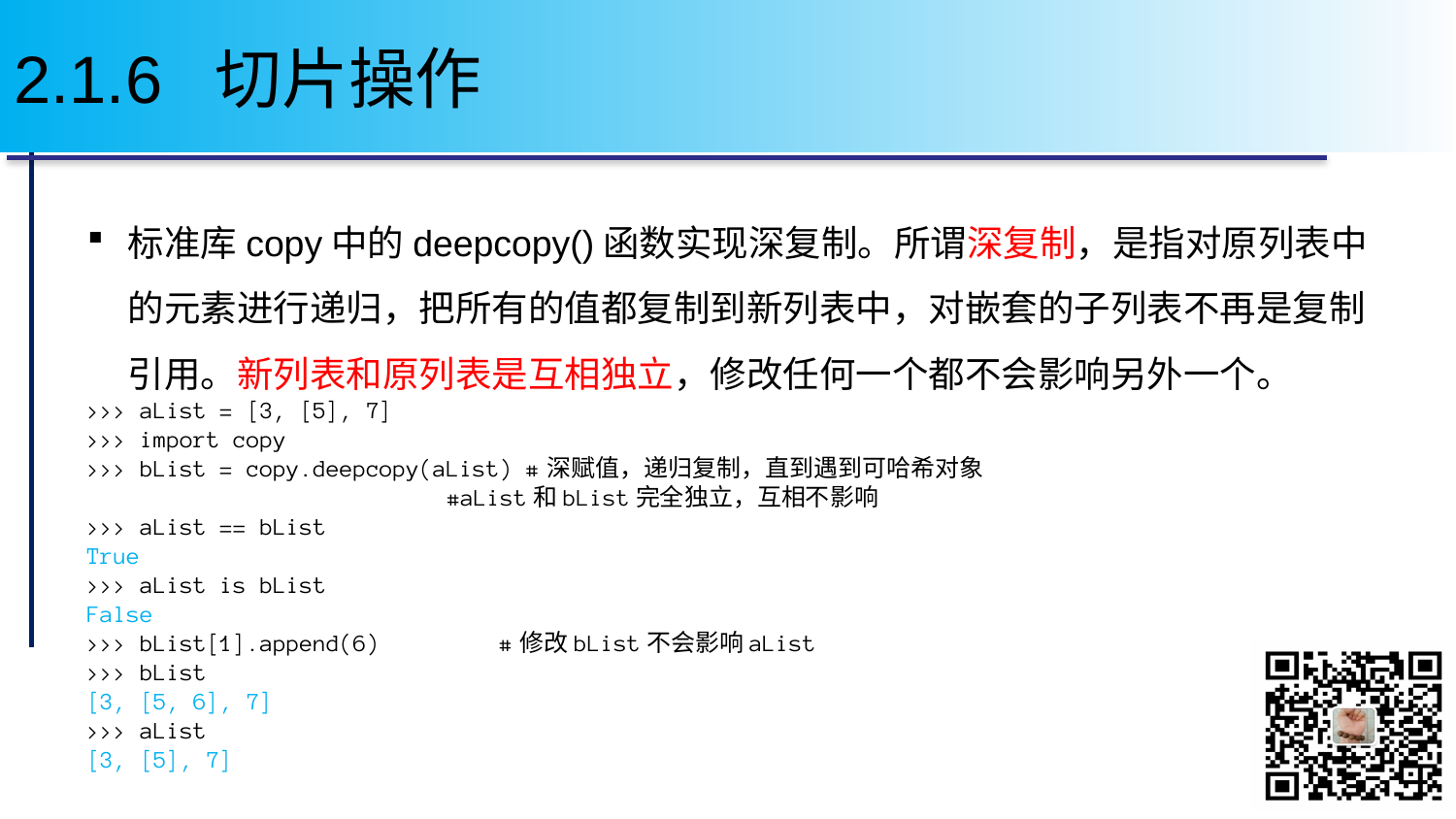

# 2.1.6  切片操作
标准库copy中的deepcopy()函数实现深复制。所谓深复制，是指对原列表中的元素进行递归，把所有的值都复制到新列表中，对嵌套的子列表不再是复制引用。新列表和原列表是互相独立，修改任何一个都不会影响另外一个。
>>> aList = [3, [5], 7]
>>> import copy
>>> bList = copy.deepcopy(aList) #深赋值，递归复制，直到遇到可哈希对象
                           #aList和bList完全独立，互相不影响
>>> aList == bList
True
>>> aList is bList
False
>>> bList[1].append(6)         #修改bList不会影响aList
>>> bList
[3, [5, 6], 7]
>>> aList
[3, [5], 7]